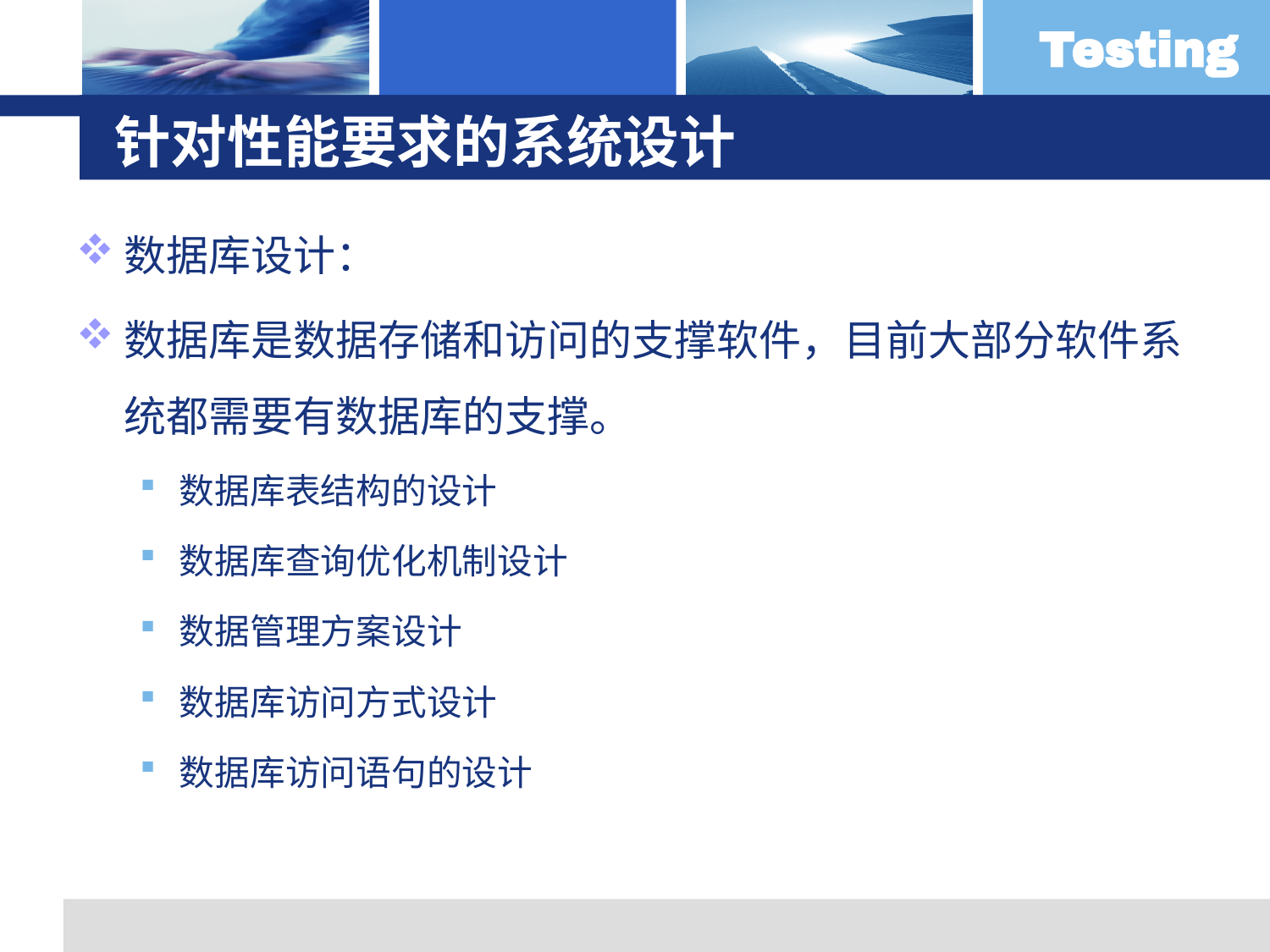

# 针对性能要求的系统设计
数据库设计：
数据库是数据存储和访问的支撑软件，目前大部分软件系统都需要有数据库的支撑。
数据库表结构的设计
数据库查询优化机制设计
数据管理方案设计
数据库访问方式设计
数据库访问语句的设计